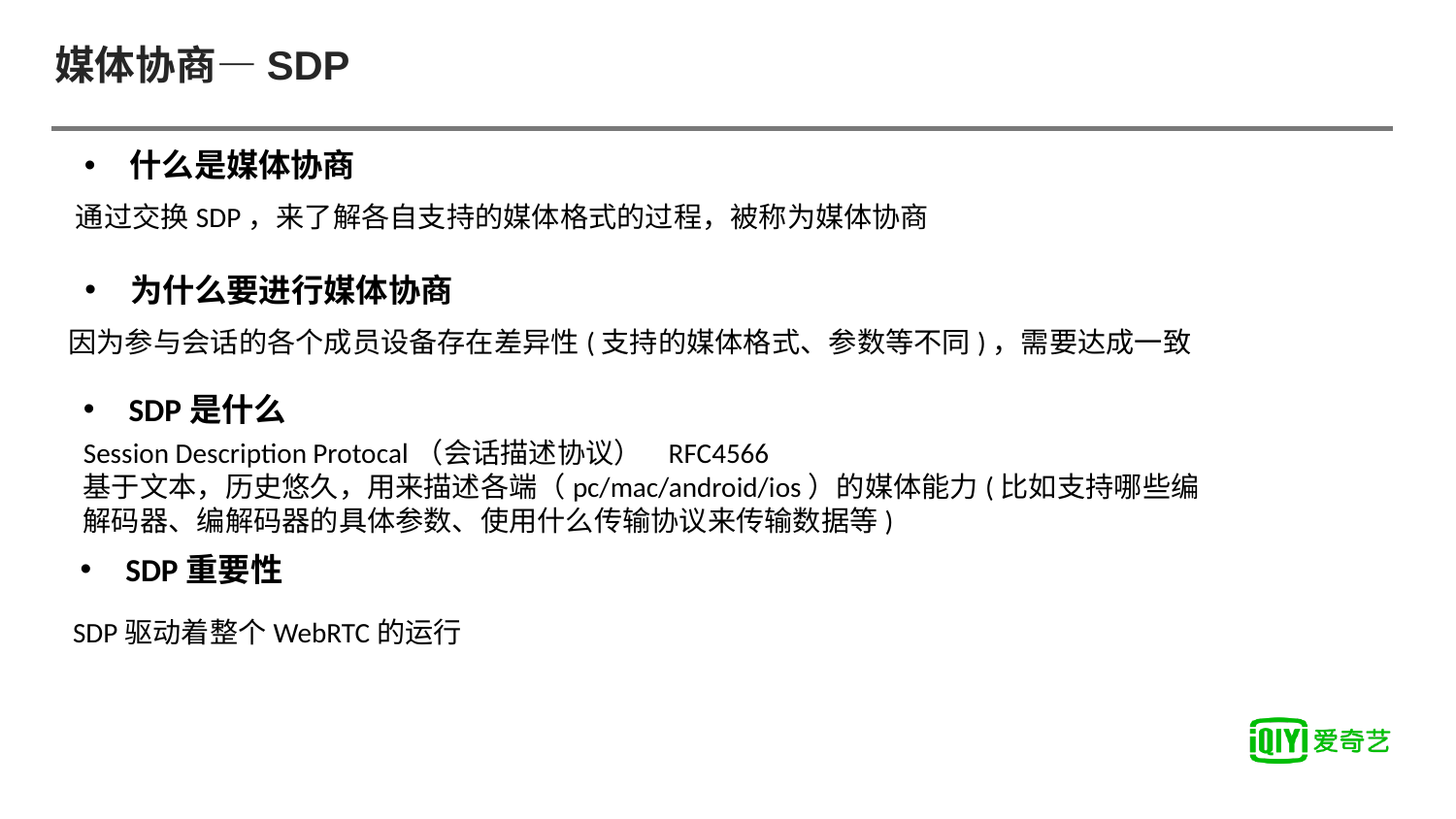

# 媒体协商—SDP
什么是媒体协商
通过交换SDP，来了解各自支持的媒体格式的过程，被称为媒体协商
为什么要进行媒体协商
因为参与会话的各个成员设备存在差异性(支持的媒体格式、参数等不同)，需要达成一致
SDP是什么
Session Description Protocal（会话描述协议）   RFC4566
基于文本，历史悠久，用来描述各端（pc/mac/android/ios）的媒体能力(比如支持哪些编解码器、编解码器的具体参数、使用什么传输协议来传输数据等)
SDP重要性
SDP驱动着整个WebRTC的运行